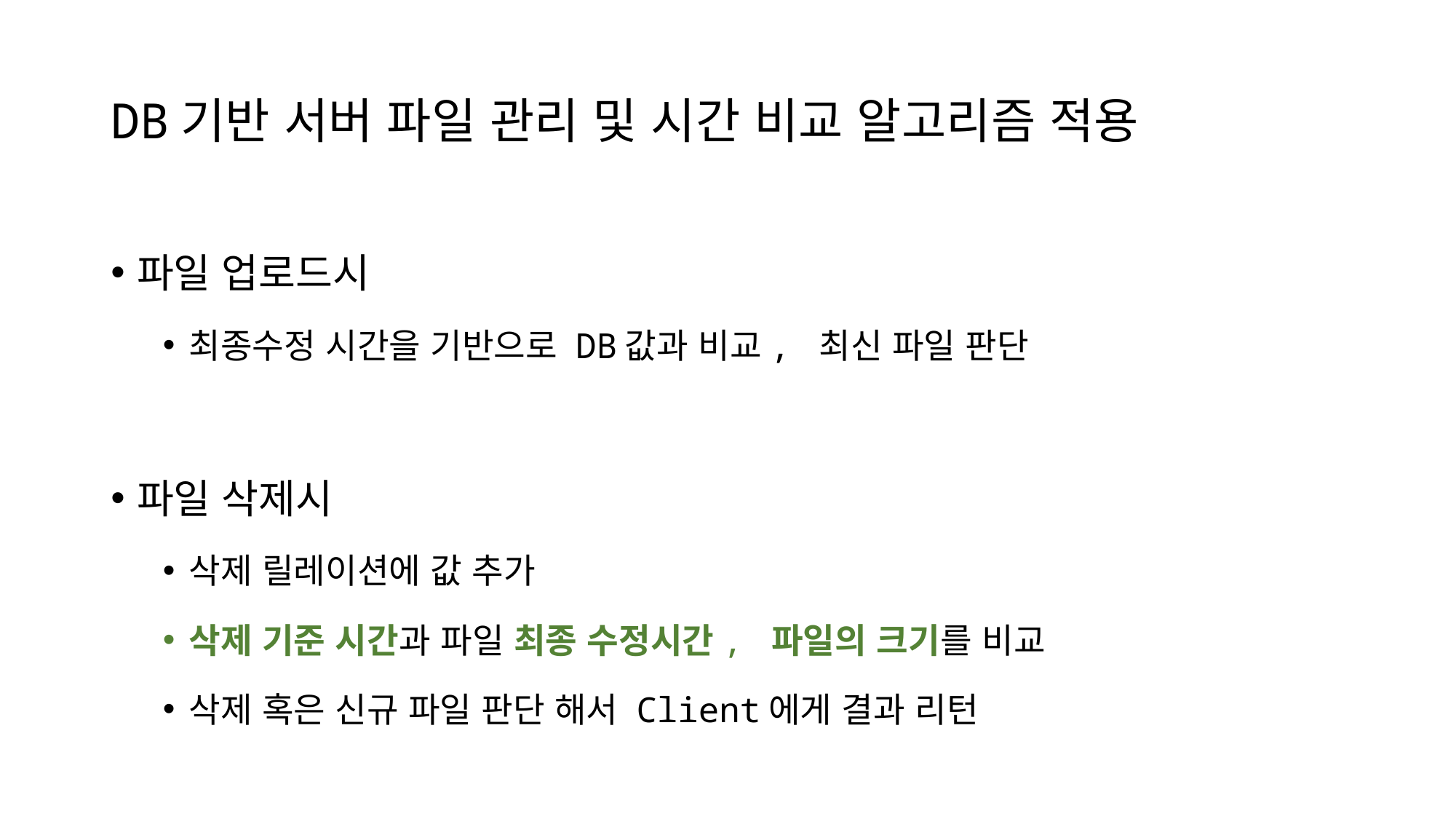

# DB기반 서버 파일 관리 및 시간 비교 알고리즘 적용
파일 업로드시
최종수정 시간을 기반으로 DB값과 비교, 최신 파일 판단

파일 삭제시
삭제 릴레이션에 값 추가
삭제 기준 시간과 파일 최종 수정시간, 파일의 크기를 비교
삭제 혹은 신규 파일 판단 해서 Client에게 결과 리턴